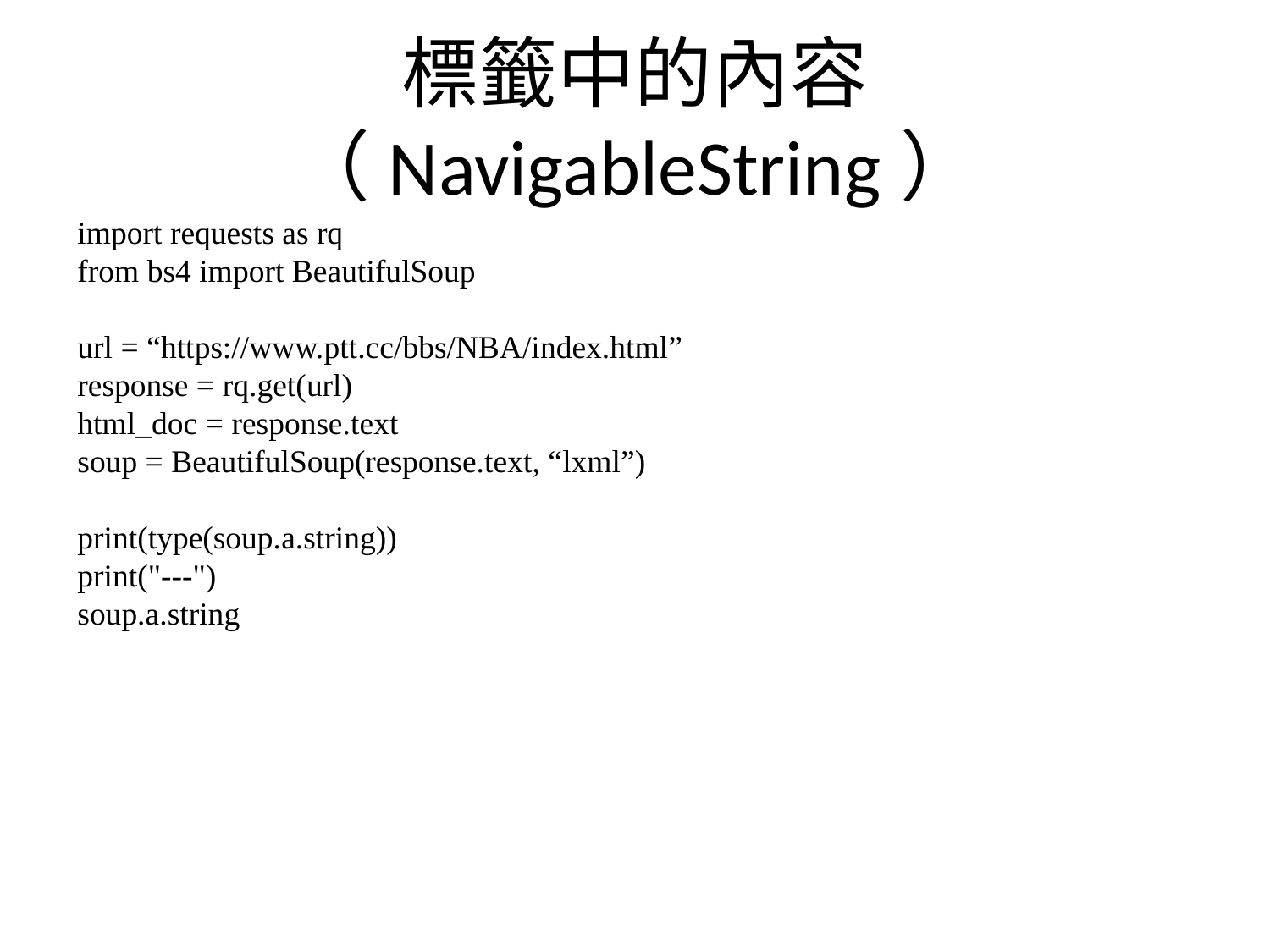

# 標籤中的內容（NavigableString）
import requests as rq
from bs4 import BeautifulSoup

url = “https://www.ptt.cc/bbs/NBA/index.html”
response = rq.get(url)
html_doc = response.text
soup = BeautifulSoup(response.text, “lxml”)

print(type(soup.a.string))
print("---")
soup.a.string